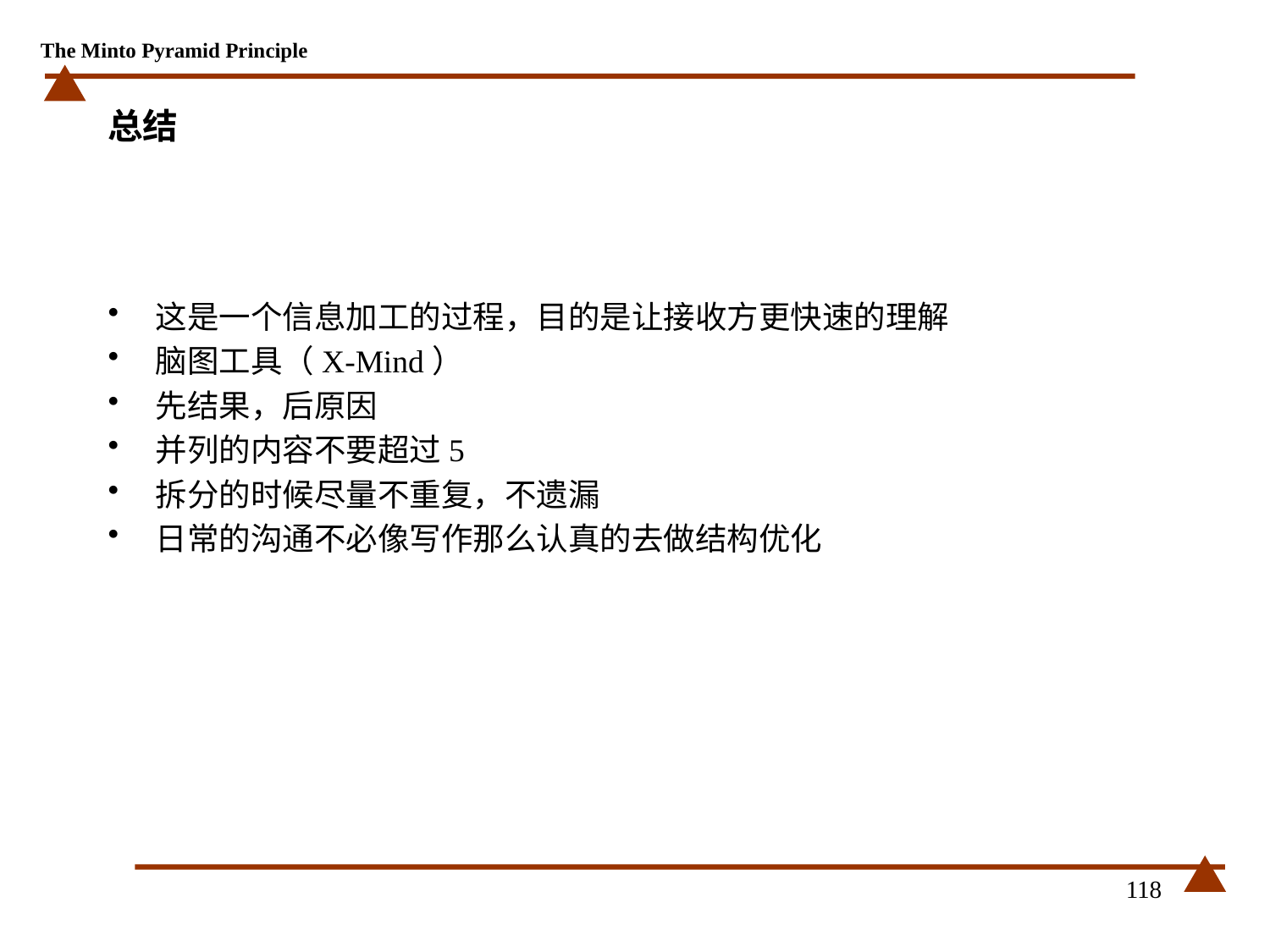

# 总结

这是一个信息加工的过程，目的是让接收方更快速的理解
脑图工具（X-Mind）
先结果，后原因
并列的内容不要超过5
拆分的时候尽量不重复，不遗漏
日常的沟通不必像写作那么认真的去做结构优化
118